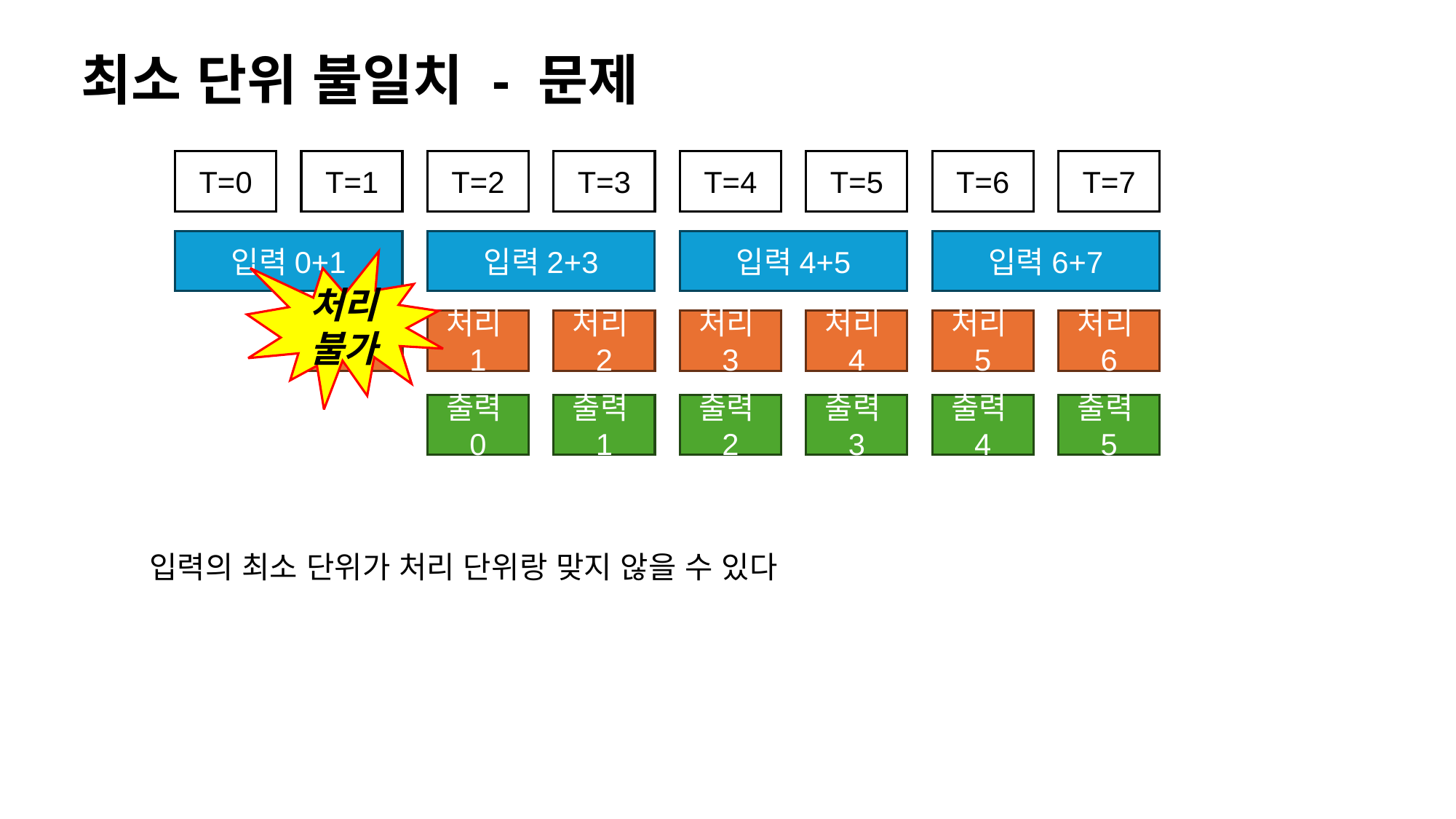

최소 단위 불일치 - 문제
T=0
T=1
T=2
T=3
T=4
T=5
T=6
T=7
입력0+1
입력2+3
입력4+5
입력6+7
처리 불가
처리0
처리1
처리2
처리3
처리4
처리5
처리6
출력0
출력1
출력2
출력3
출력4
출력5
입력의 최소 단위가 처리 단위랑 맞지 않을 수 있다